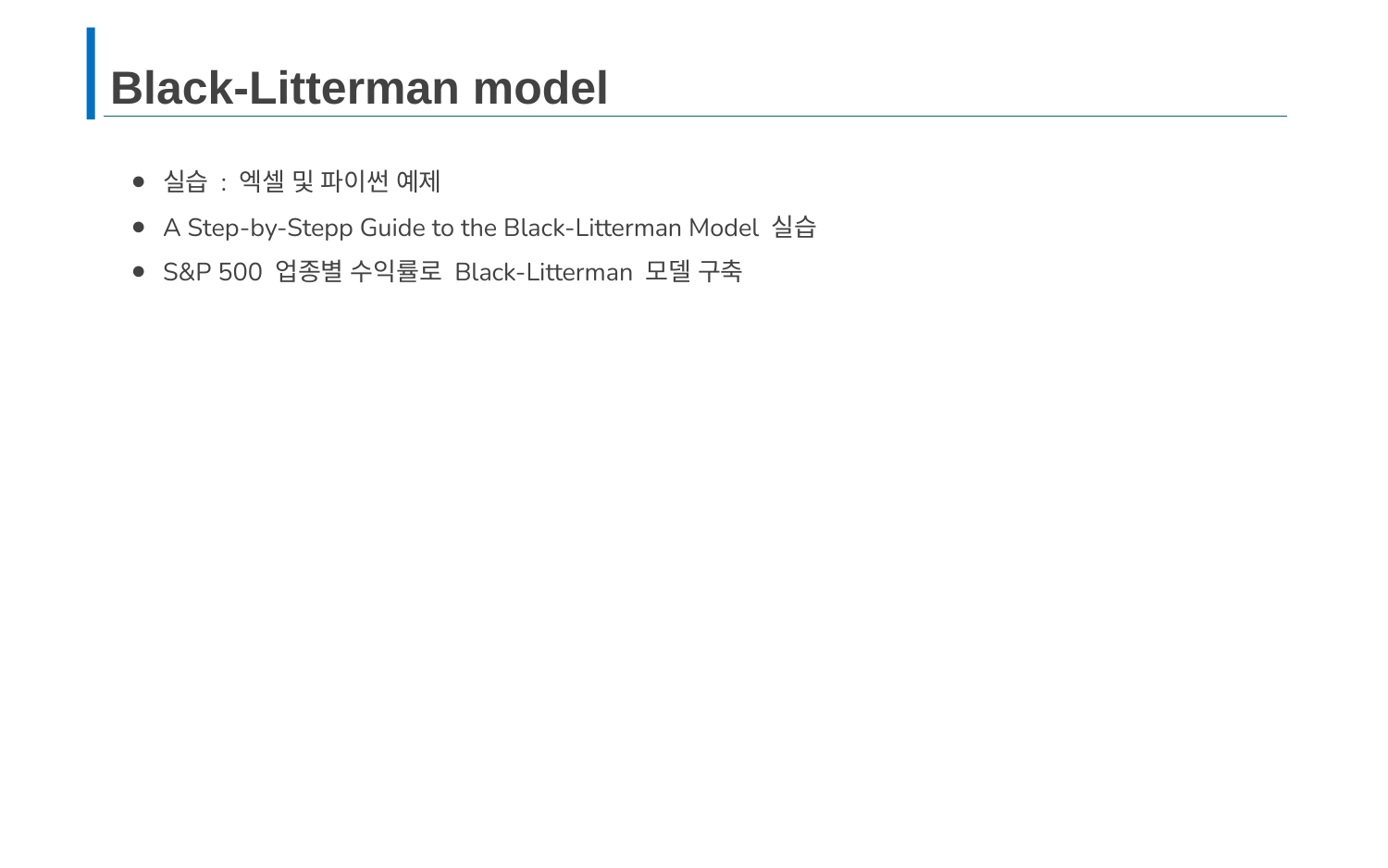

# Black-Litterman model
실습 : 엑셀 및 파이썬 예제
A Step-by-Stepp Guide to the Black-Litterman Model 실습
S&P 500 업종별 수익률로 Black-Litterman 모델 구축